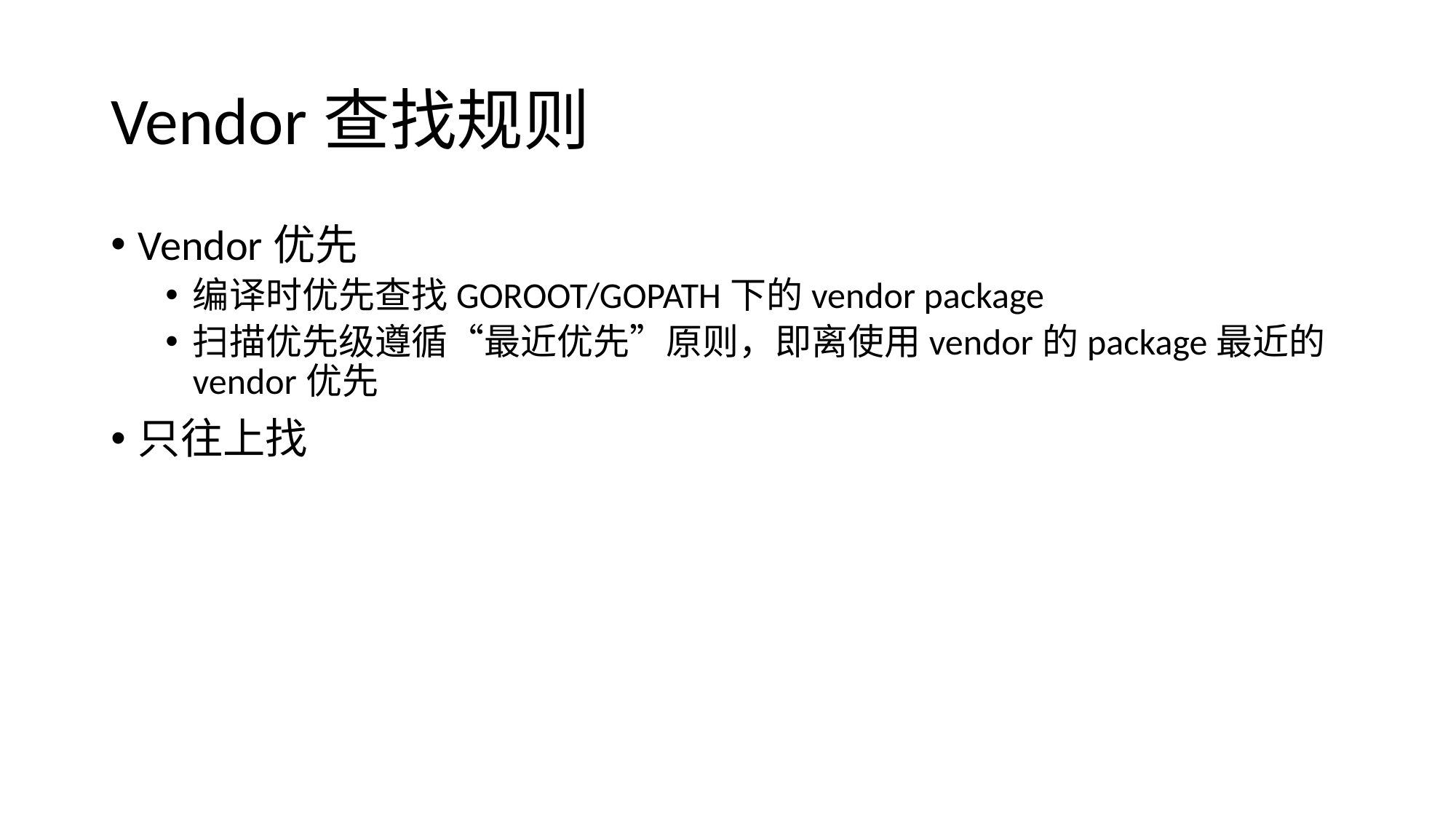

# Vendor查找规则
Vendor优先
编译时优先查找GOROOT/GOPATH下的vendor package
扫描优先级遵循“最近优先”原则，即离使用vendor的package最近的vendor优先
只往上找